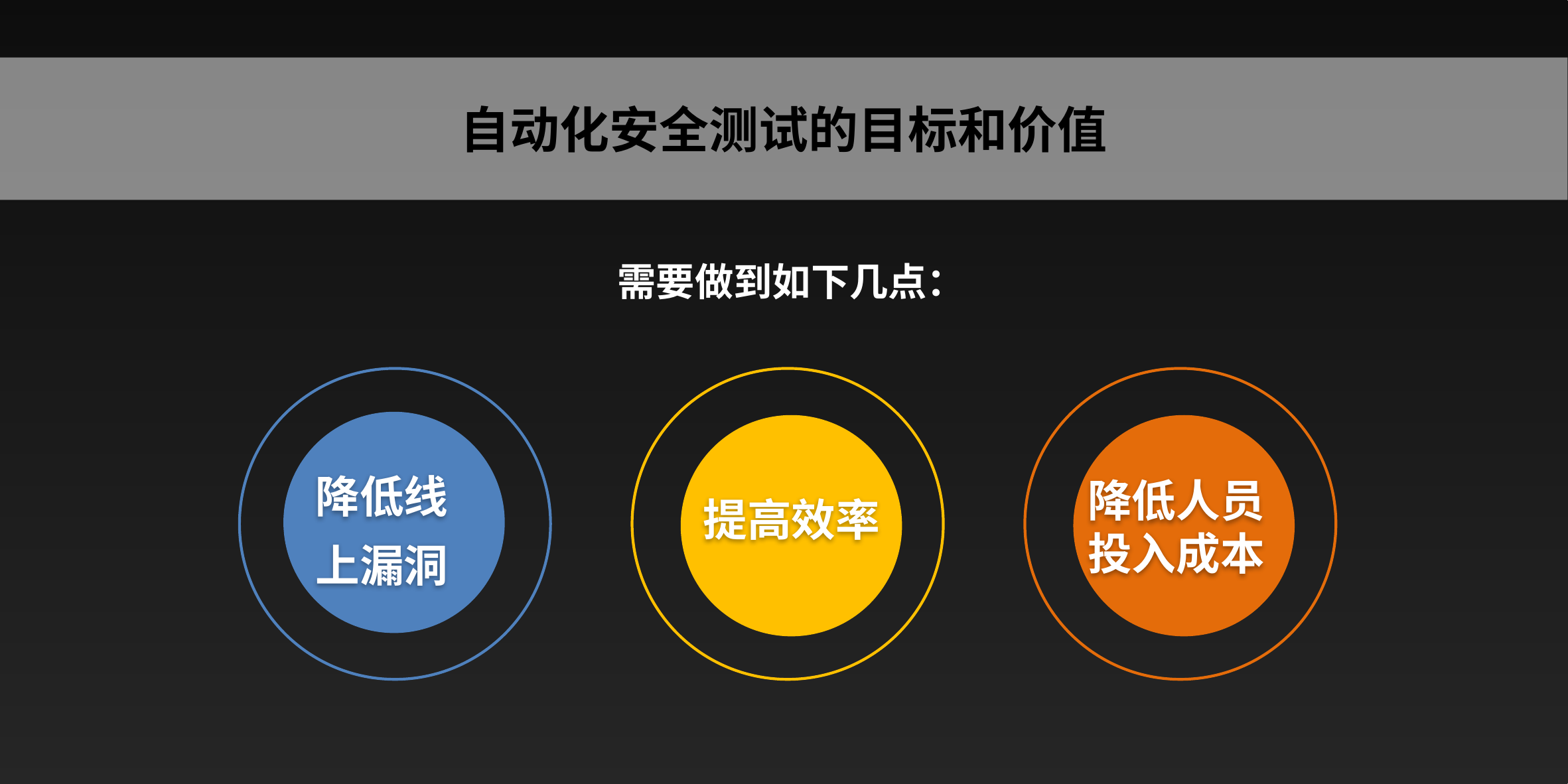

自动化安全测试的目标和价值
需要做到如下几点：

降低线
上漏洞
降低人员投入成本
提高效率